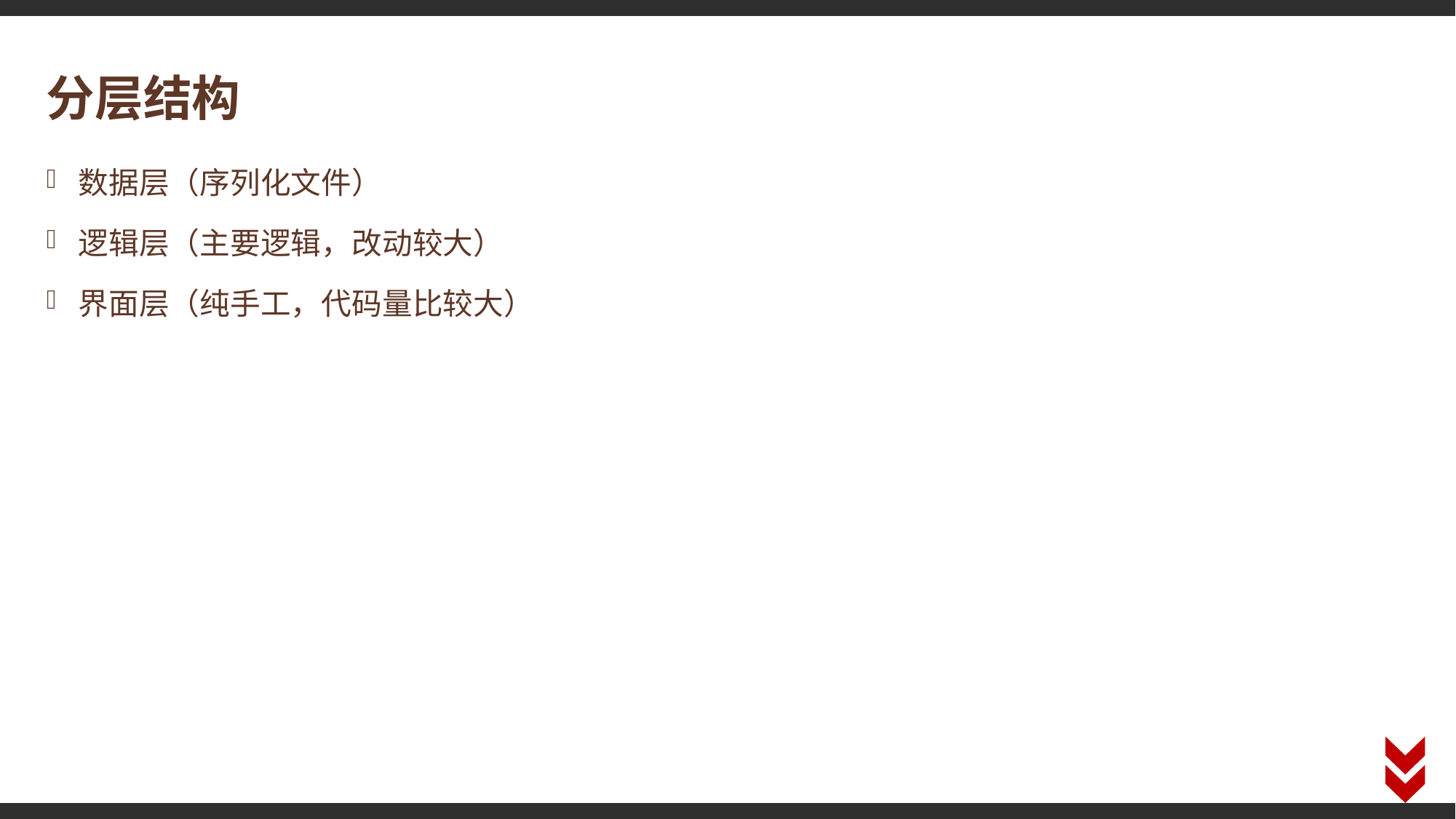

# 分层结构
数据层（序列化文件）
逻辑层（主要逻辑，改动较大）
界面层（纯手工，代码量比较大）